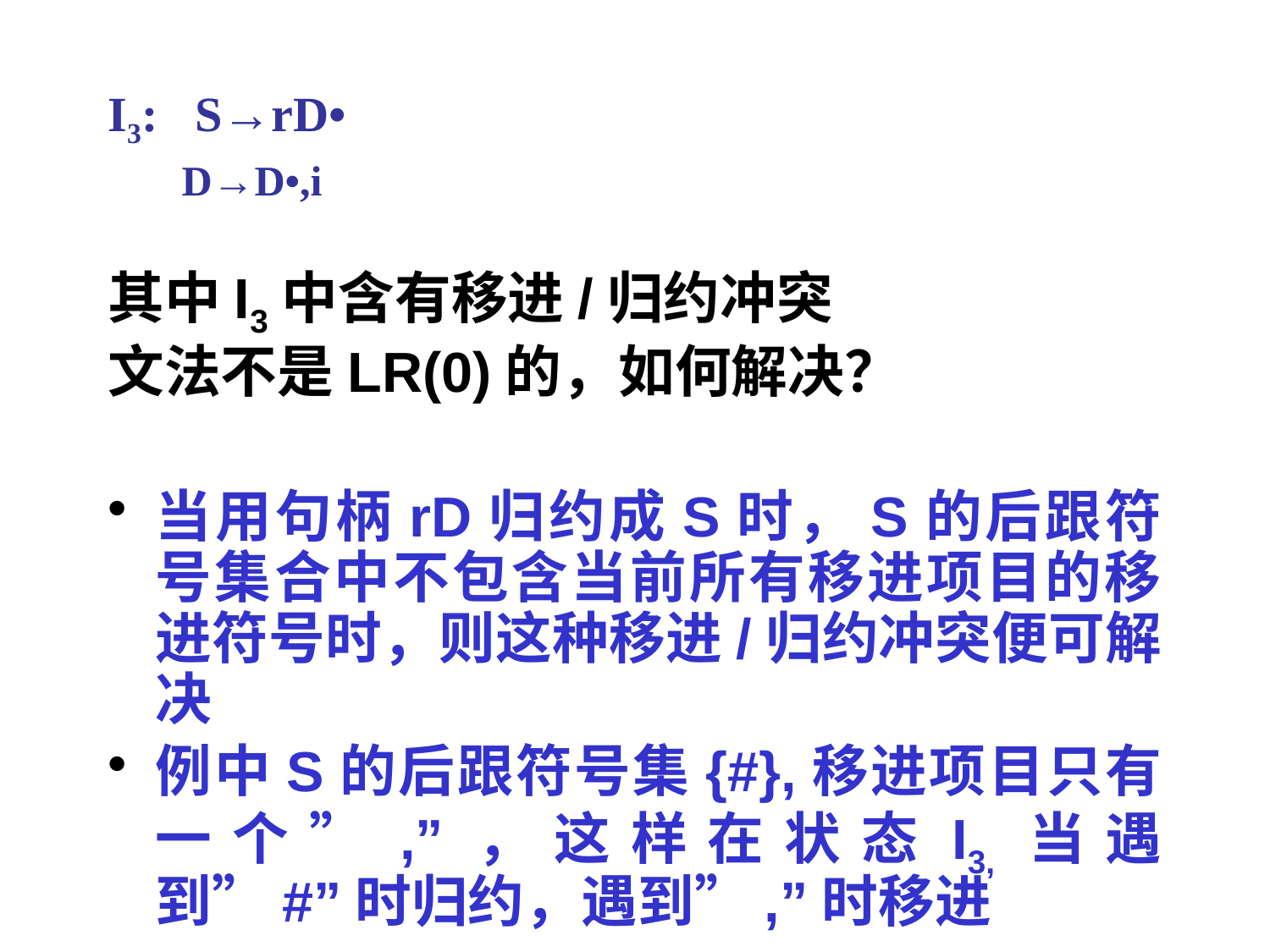

I3:   S→rD•
      D→D•,i
其中I3中含有移进/归约冲突
文法不是LR(0)的，如何解决？

当用句柄rD归约成S时，S的后跟符号集合中不包含当前所有移进项目的移进符号时，则这种移进/归约冲突便可解决
例中S的后跟符号集{#},移进项目只有一个”,”，这样在状态I3,当遇到”#”时归约，遇到”,”时移进